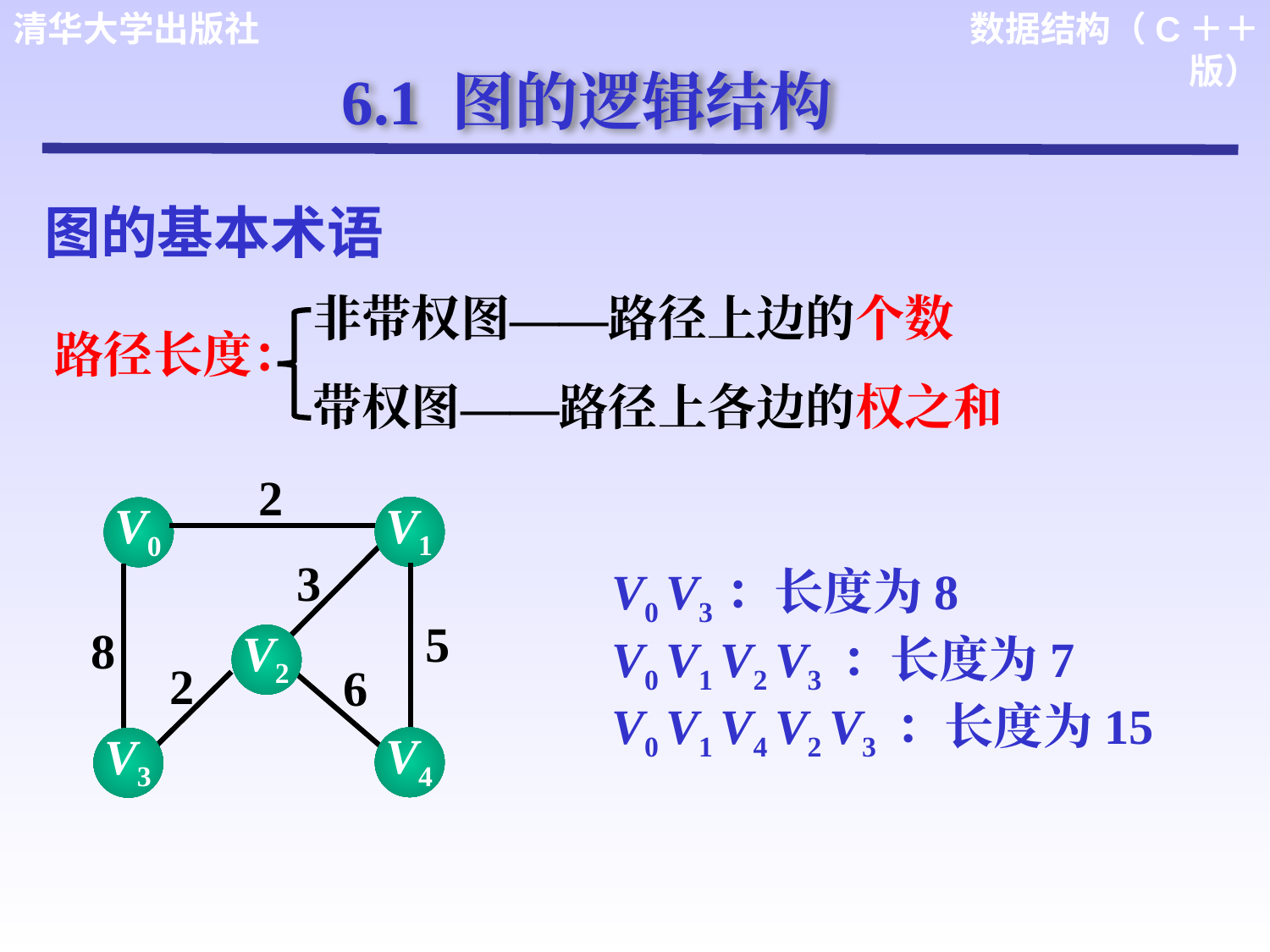

6.1 图的逻辑结构
图的基本术语
非带权图——路径上边的个数
带权图——路径上各边的权之和

路径长度：
2
V1
V0

V2

V4
V3

3
5
8
2
6
V0 V3：长度为8
V0 V1 V2 V3 ：长度为7
V0 V1 V4 V2 V3 ：长度为15